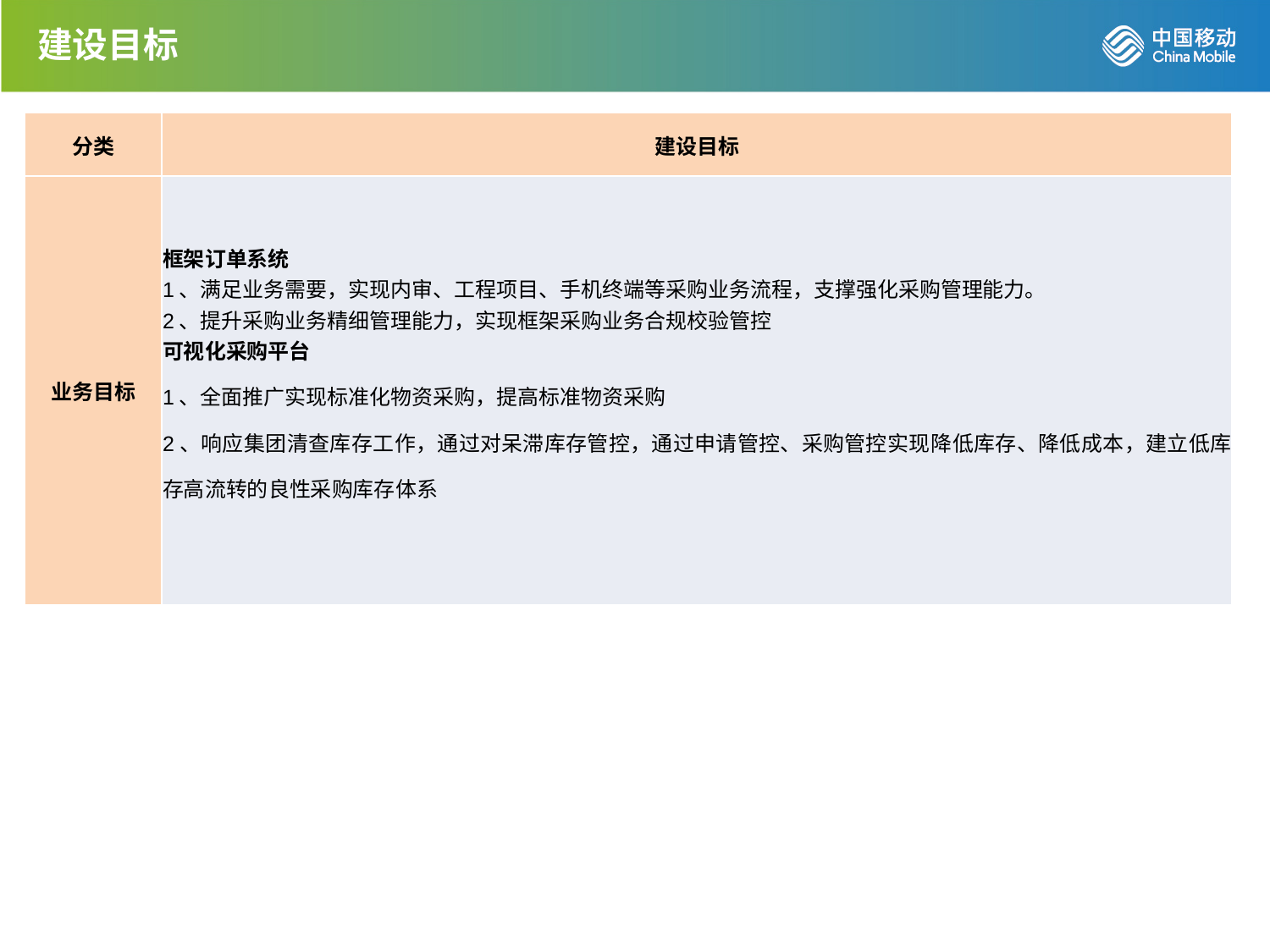

# 建设目标
| 分类 | 建设目标 |
| --- | --- |
| 业务目标 | 框架订单系统 1、满足业务需要，实现内审、工程项目、手机终端等采购业务流程，支撑强化采购管理能力。 2、提升采购业务精细管理能力，实现框架采购业务合规校验管控 可视化采购平台 1、全面推广实现标准化物资采购，提高标准物资采购 2、响应集团清查库存工作，通过对呆滞库存管控，通过申请管控、采购管控实现降低库存、降低成本，建立低库存高流转的良性采购库存体系 |